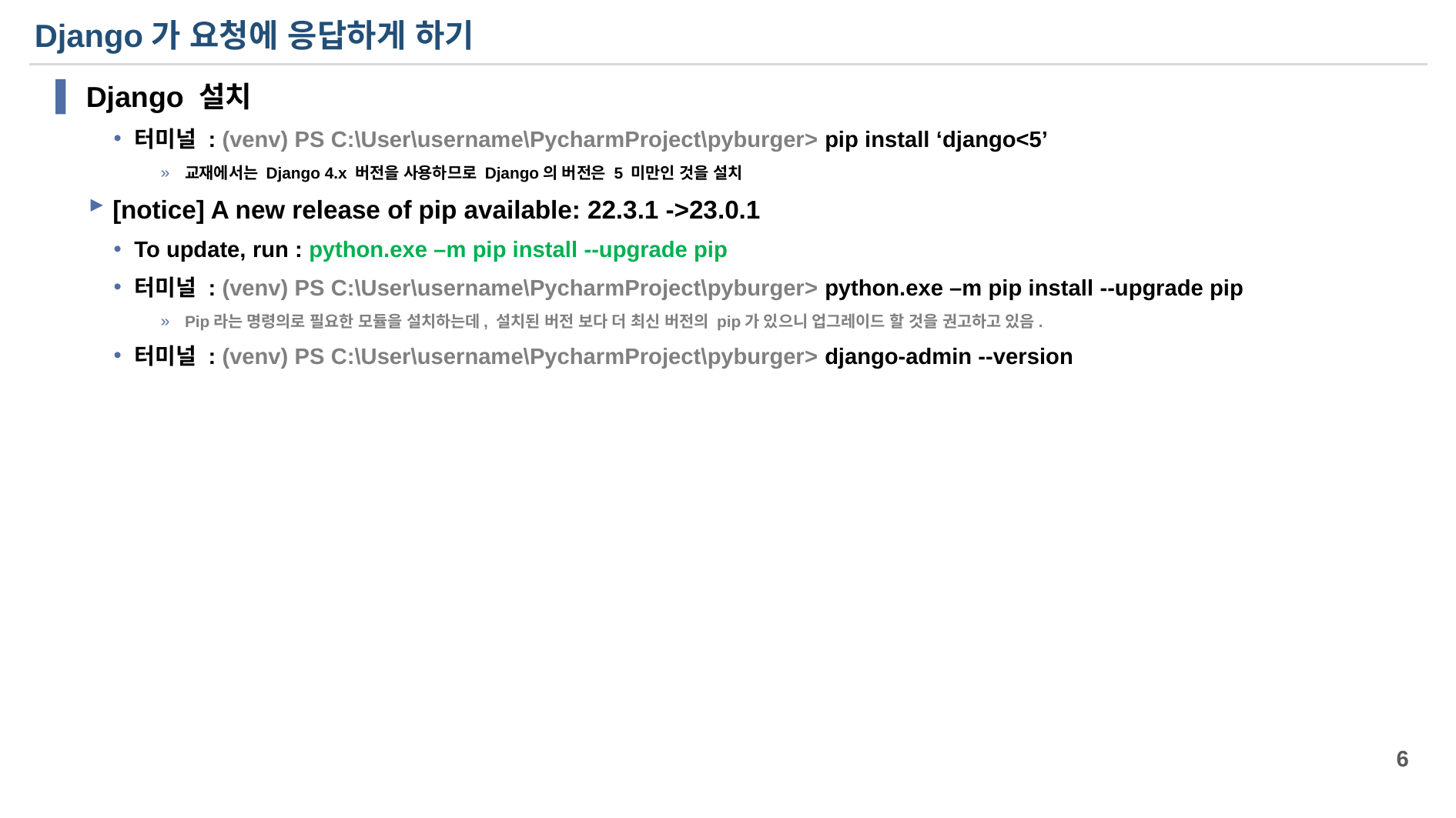

# Django가 요청에 응답하게 하기
Django 설치
터미널 : (venv) PS C:\User\username\PycharmProject\pyburger> pip install ‘django<5’
교재에서는 Django 4.x 버전을 사용하므로 Django의 버전은 5 미만인 것을 설치
[notice] A new release of pip available: 22.3.1 ->23.0.1
To update, run : python.exe –m pip install --upgrade pip
터미널 : (venv) PS C:\User\username\PycharmProject\pyburger> python.exe –m pip install --upgrade pip
Pip라는 명령의로 필요한 모듈을 설치하는데, 설치된 버전 보다 더 최신 버전의 pip가 있으니 업그레이드 할 것을 권고하고 있음.
터미널 : (venv) PS C:\User\username\PycharmProject\pyburger> django-admin --version

6